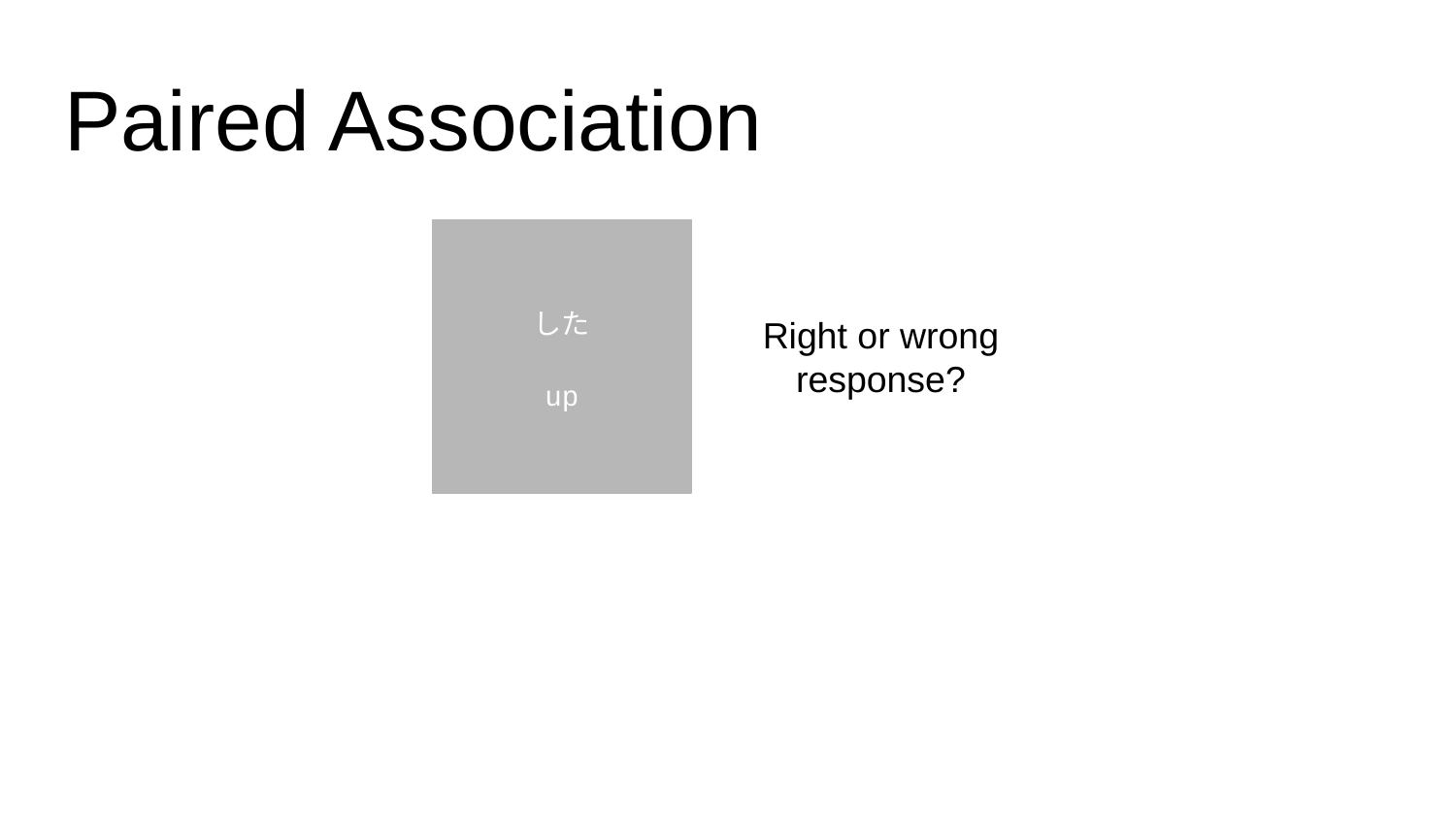

# Paired Association
した
up
Right or wrong response?